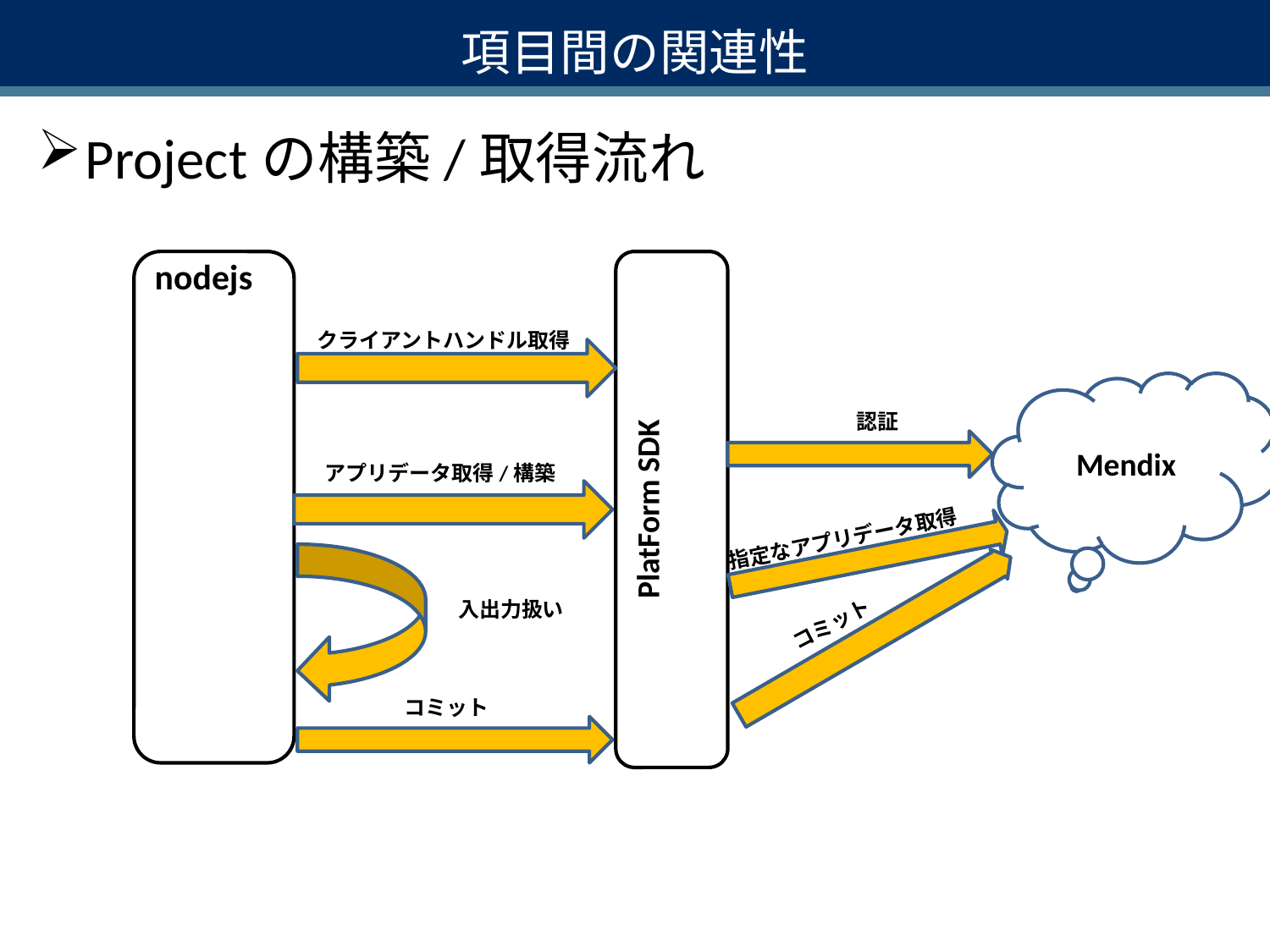

# 項目間の関連性
Projectの構築/取得流れ

nodejs
PlatForm SDK
クライアントハンドル取得

認証

アプリデータ取得/構築

指定なアプリデータ取得

入出力扱い
コミット

コミット

Mendix